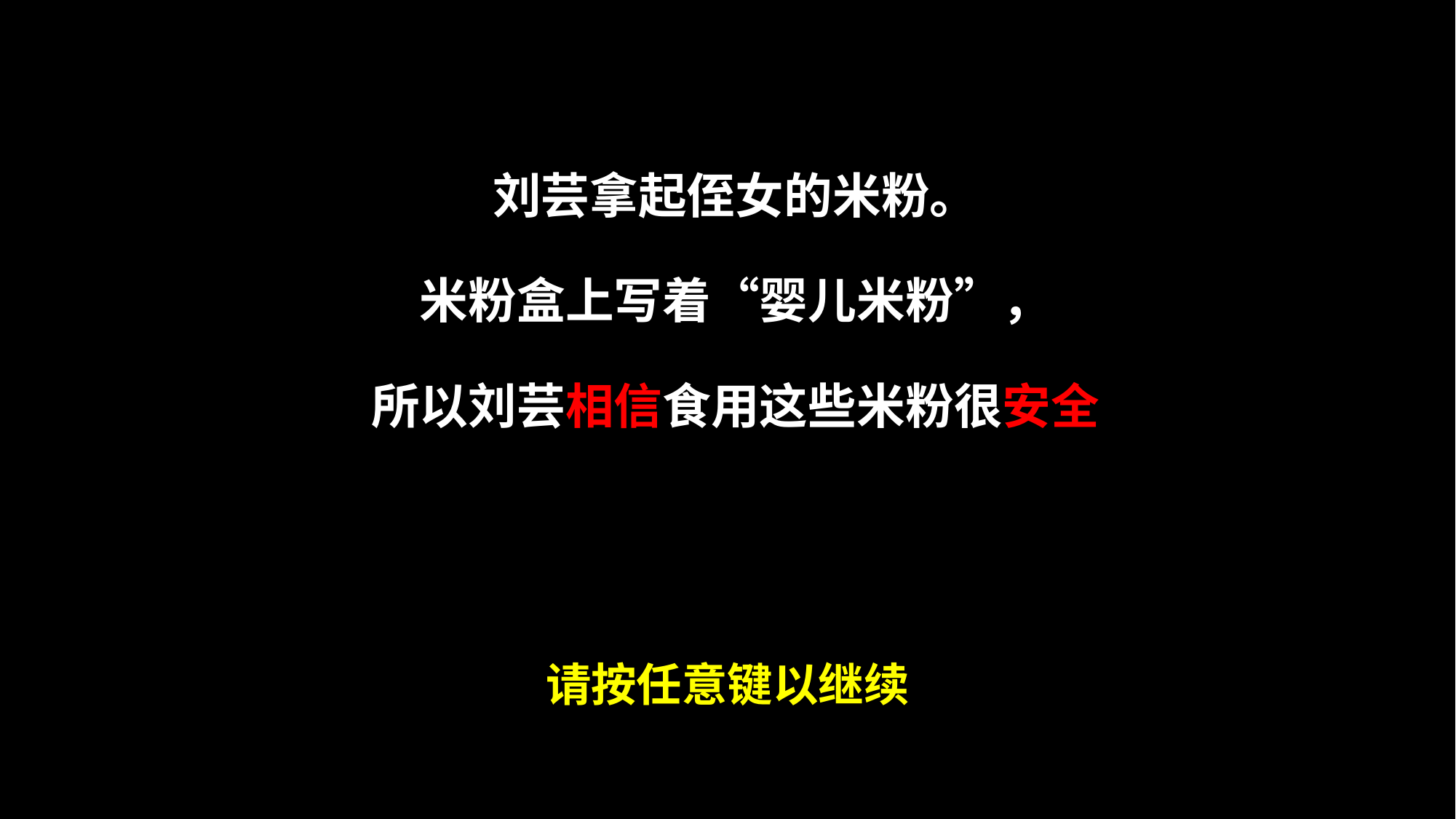

# 刘芸拿起侄女的米粉。 米粉盒上写着“婴儿米粉”， 所以刘芸相信食用这些米粉很安全
请按任意键以继续